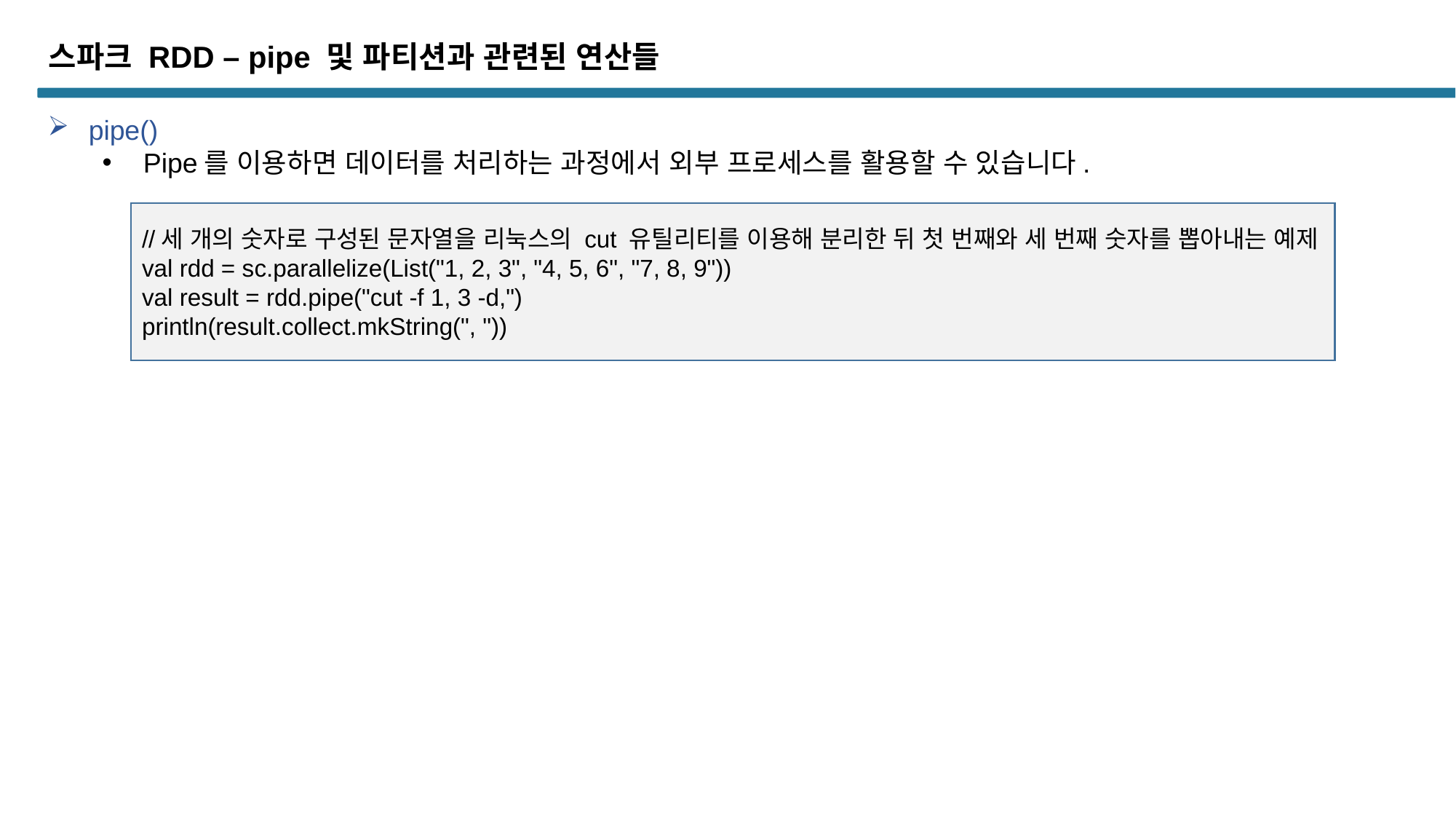

스파크 RDD – pipe 및 파티션과 관련된 연산들
pipe()
Pipe를 이용하면 데이터를 처리하는 과정에서 외부 프로세스를 활용할 수 있습니다.
//세 개의 숫자로 구성된 문자열을 리눅스의 cut 유틸리티를 이용해 분리한 뒤 첫 번째와 세 번째 숫자를 뽑아내는 예제
val rdd = sc.parallelize(List("1, 2, 3", "4, 5, 6", "7, 8, 9"))
val result = rdd.pipe("cut -f 1, 3 -d,")
println(result.collect.mkString(", "))